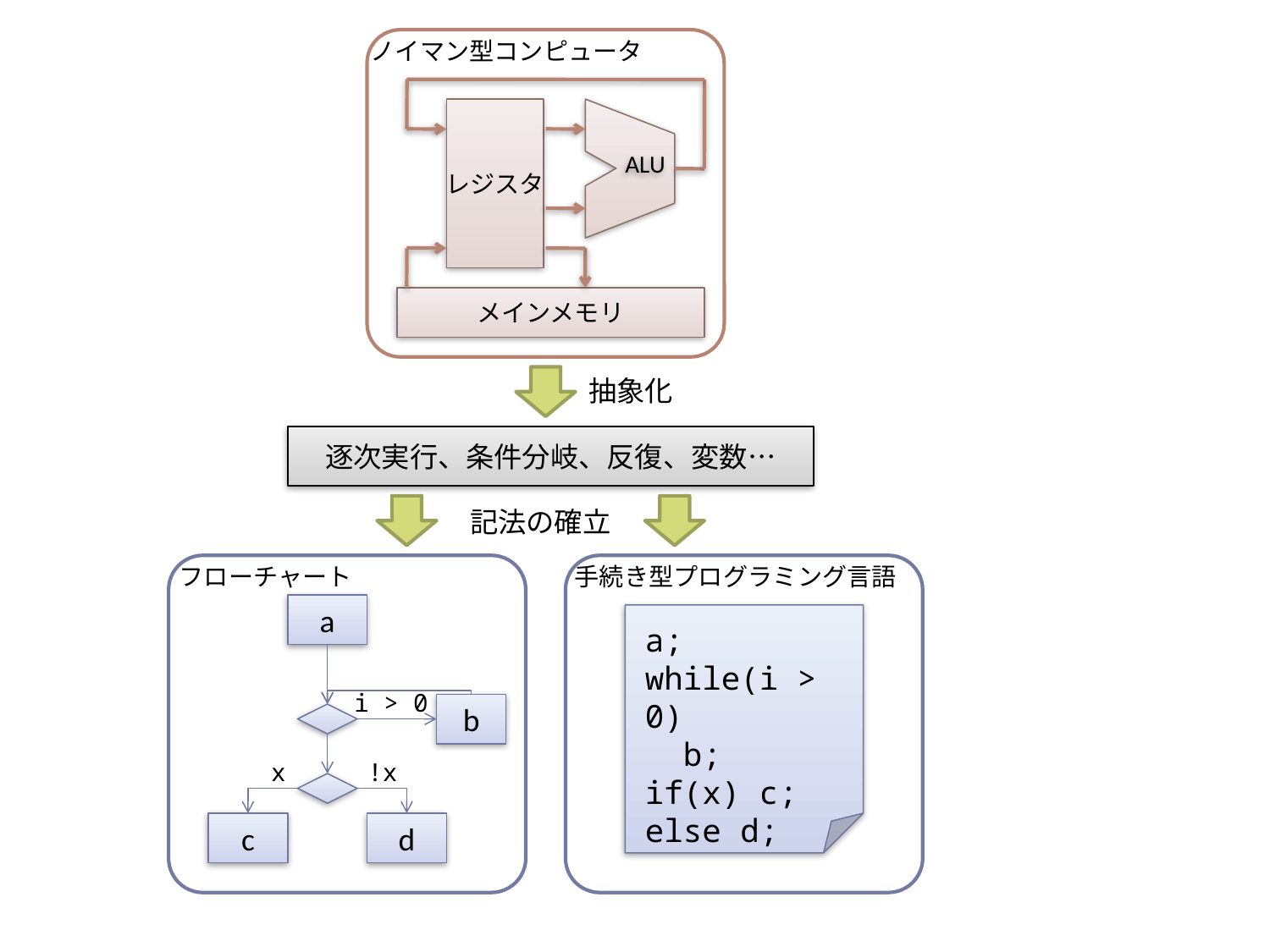

ノイマン型コンピュータ
レジスタ

ALU
メインメモリ

抽象化
逐次実行、条件分岐、反復、変数…

記法の確立

フローチャート

手続き型プログラミング言語
a
a;
while(i > 0)
  b;
if(x) c;
else d;
i > 0
b

x
!x

c
d